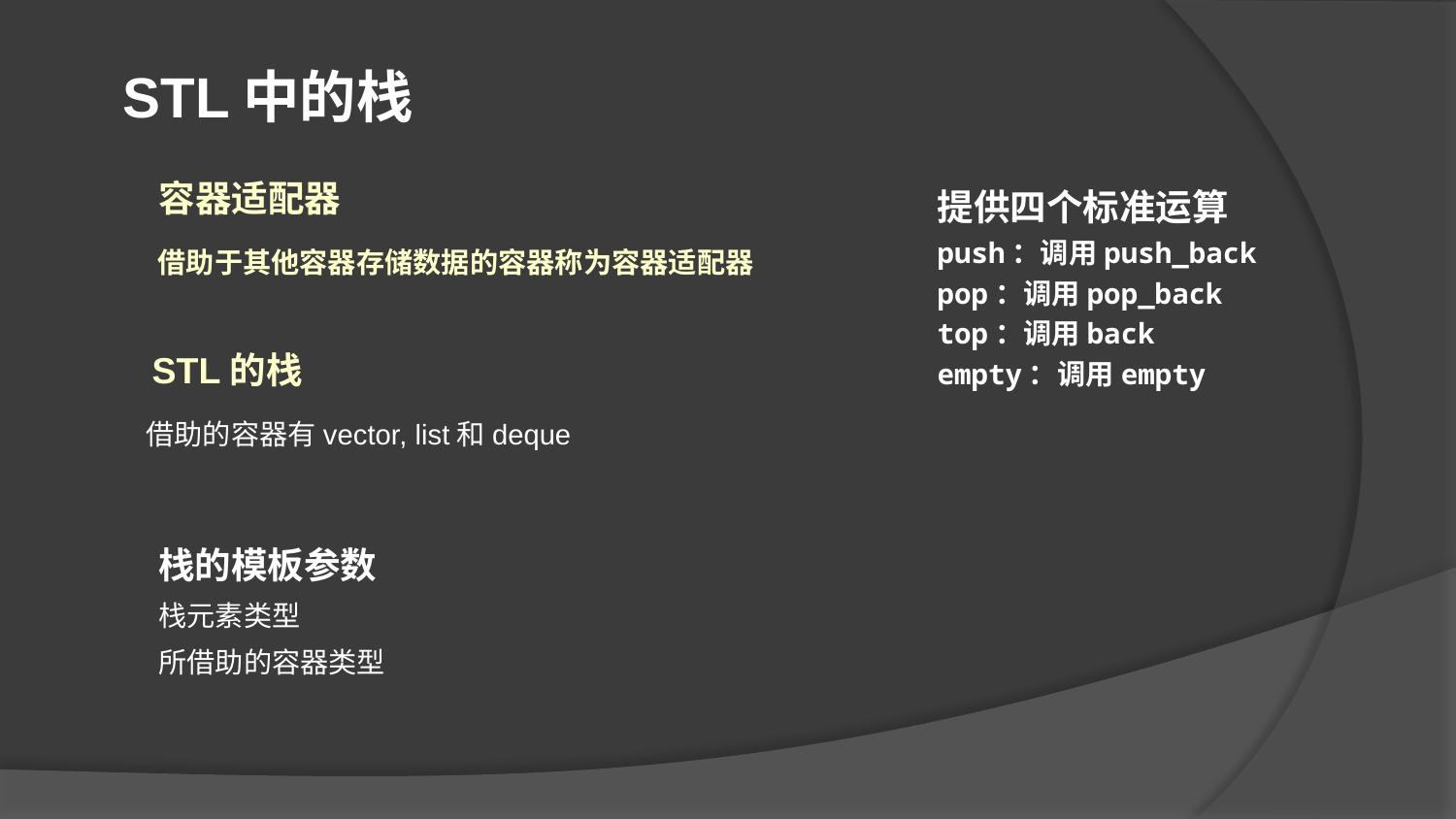

STL中的栈
容器适配器
提供四个标准运算
push：调用push_back
pop：调用pop_back
top：调用back
empty：调用empty
借助于其他容器存储数据的容器称为容器适配器
STL的栈
借助的容器有vector, list和deque
栈的模板参数
栈元素类型
所借助的容器类型